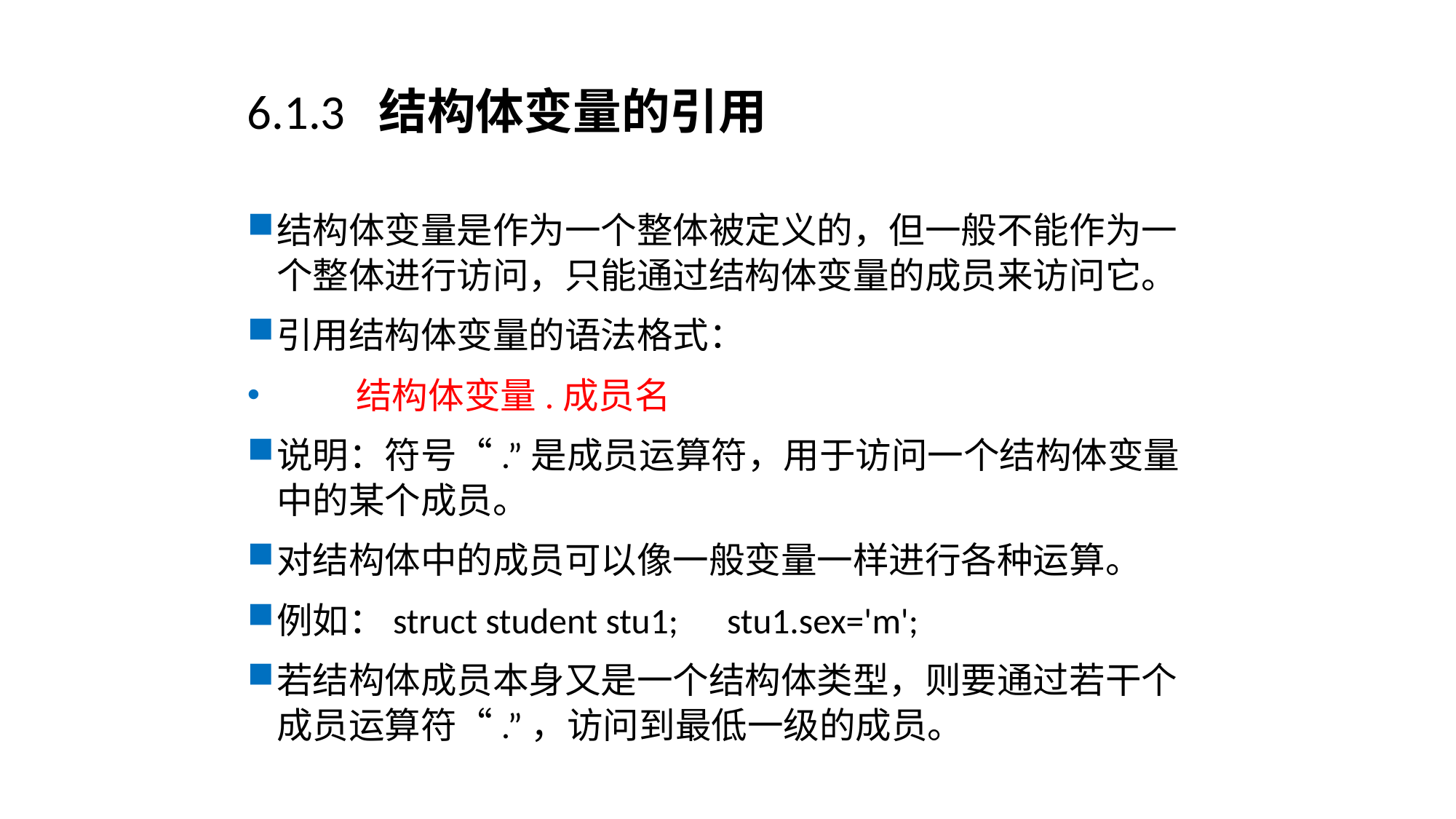

# 6.1.3  结构体变量的引用
结构体变量是作为一个整体被定义的，但一般不能作为一个整体进行访问，只能通过结构体变量的成员来访问它。
引用结构体变量的语法格式：
           结构体变量.成员名
说明：符号“.”是成员运算符，用于访问一个结构体变量中的某个成员。
对结构体中的成员可以像一般变量一样进行各种运算。
例如：struct student stu1;      stu1.sex='m';
若结构体成员本身又是一个结构体类型，则要通过若干个成员运算符“.”，访问到最低一级的成员。